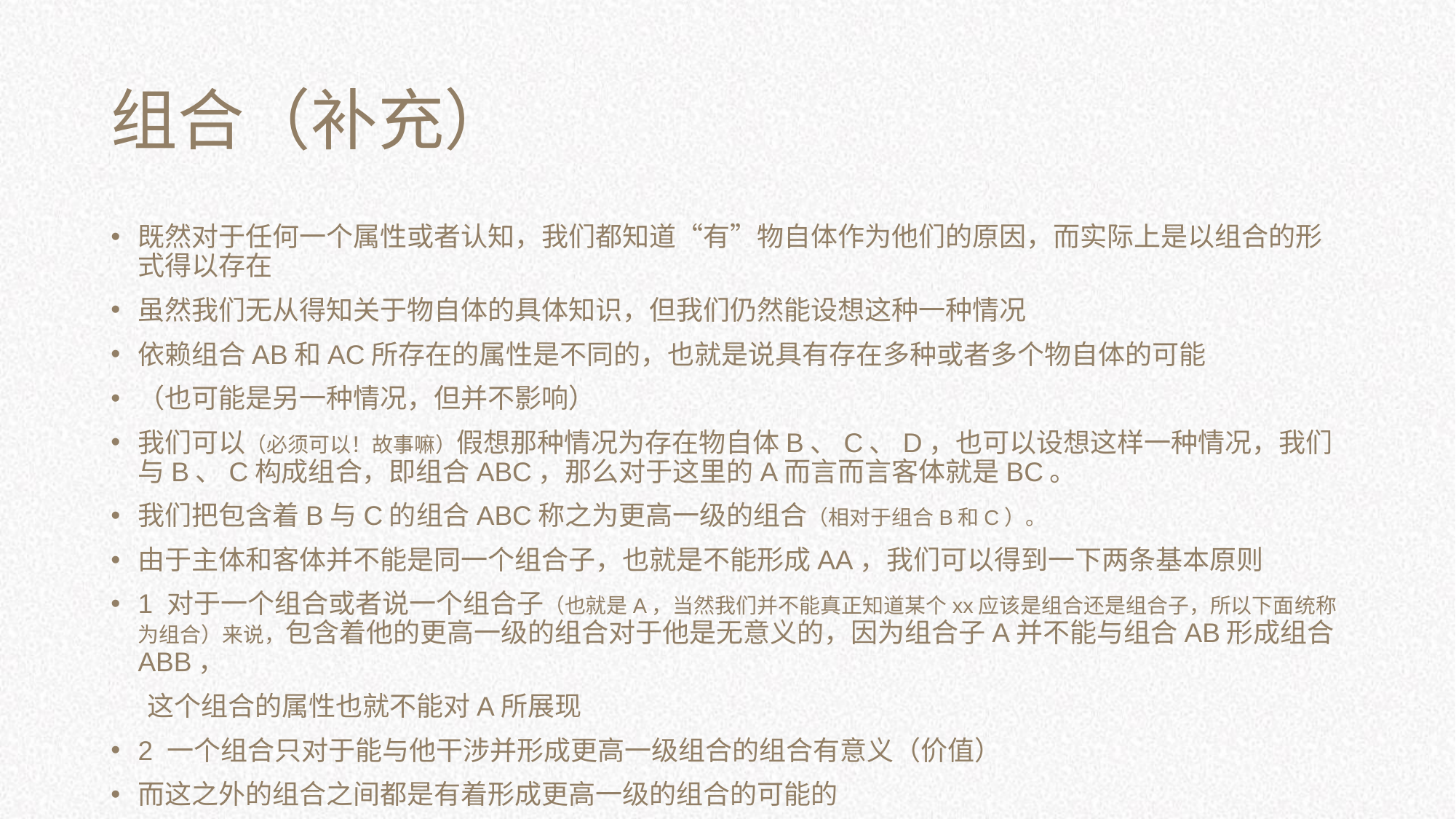

# 组合（补充）
既然对于任何一个属性或者认知，我们都知道“有”物自体作为他们的原因，而实际上是以组合的形式得以存在
虽然我们无从得知关于物自体的具体知识，但我们仍然能设想这种一种情况
依赖组合AB和AC所存在的属性是不同的，也就是说具有存在多种或者多个物自体的可能
（也可能是另一种情况，但并不影响）
我们可以（必须可以！故事嘛）假想那种情况为存在物自体B、C、D，也可以设想这样一种情况，我们与B、C构成组合，即组合ABC，那么对于这里的A而言而言客体就是BC。
我们把包含着B与C的组合ABC称之为更高一级的组合（相对于组合B和C）。
由于主体和客体并不能是同一个组合子，也就是不能形成AA，我们可以得到一下两条基本原则
1 对于一个组合或者说一个组合子（也就是A，当然我们并不能真正知道某个xx应该是组合还是组合子，所以下面统称为组合）来说，包含着他的更高一级的组合对于他是无意义的，因为组合子A并不能与组合AB形成组合ABB，
     这个组合的属性也就不能对A所展现
2 一个组合只对于能与他干涉并形成更高一级组合的组合有意义（价值）
而这之外的组合之间都是有着形成更高一级的组合的可能的